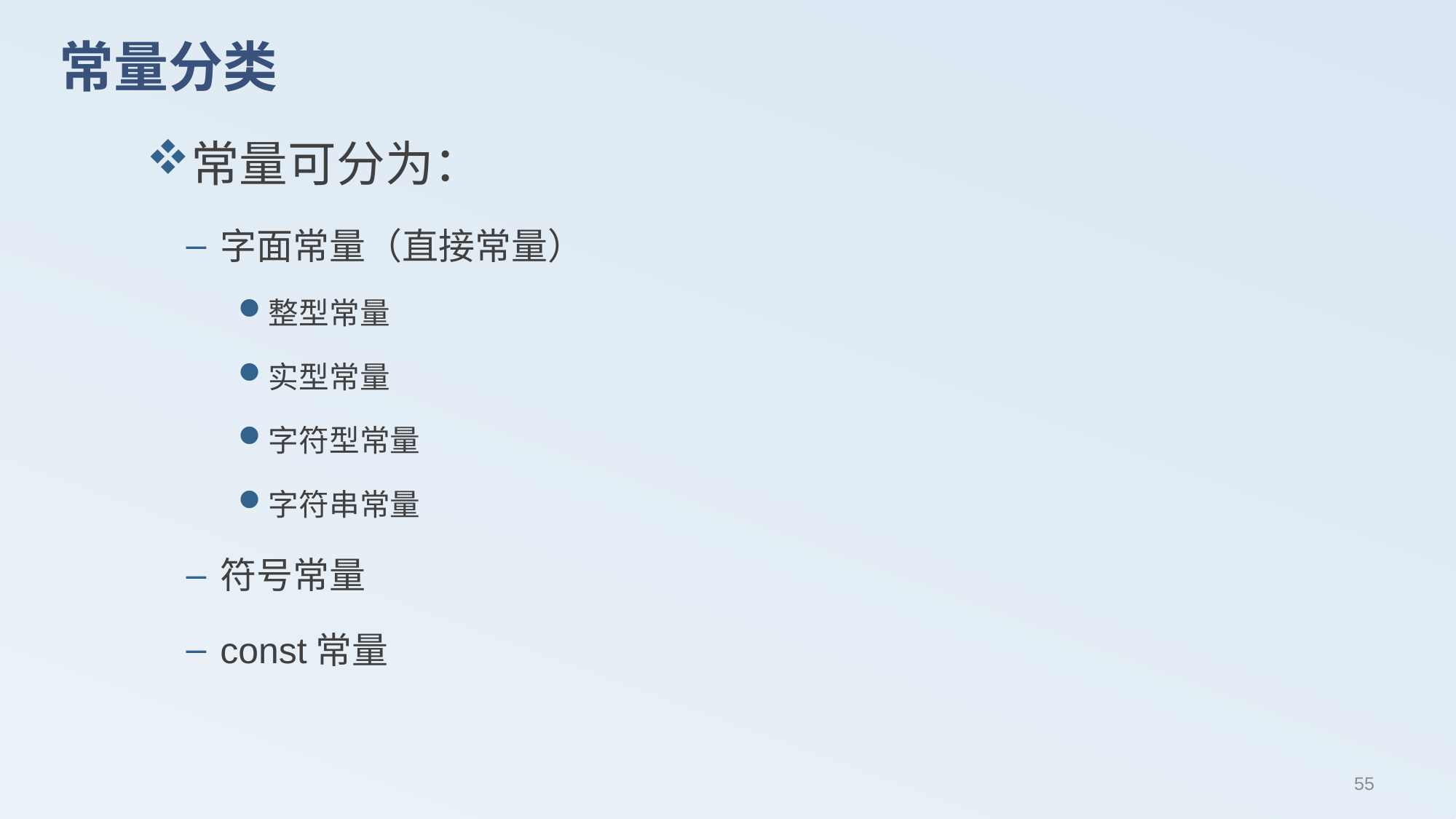

# 常量分类
常量可分为：
字面常量（直接常量）
整型常量
实型常量
字符型常量
字符串常量
符号常量
const常量